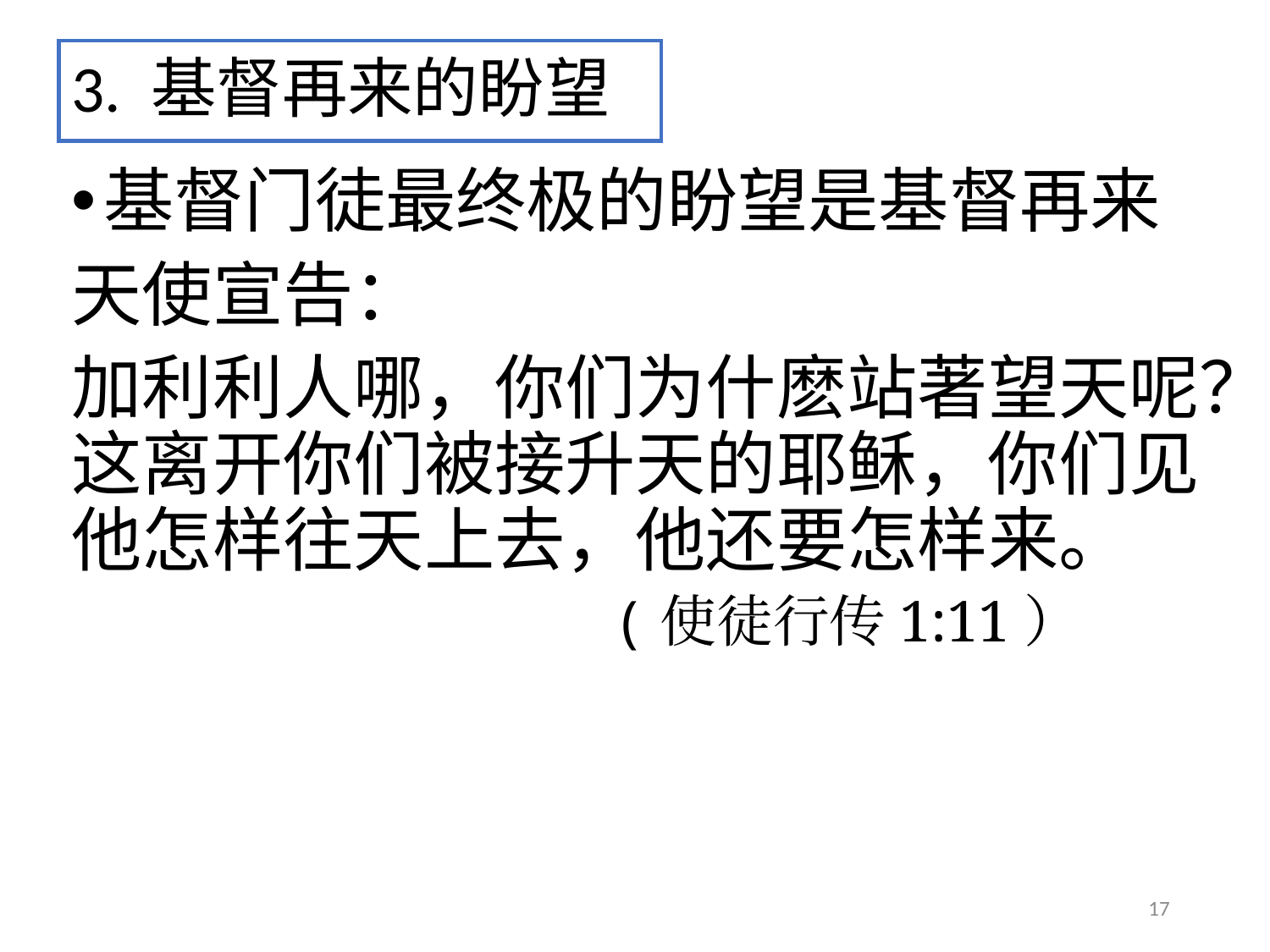

# 3. 基督再来的盼望
基督门徒最终极的盼望是基督再来
天使宣告：
加利利人哪，你们为什麽站著望天呢？这离开你们被接升天的耶稣，你们见他怎样往天上去，他还要怎样来。
			         (使徒行传1:11）
17